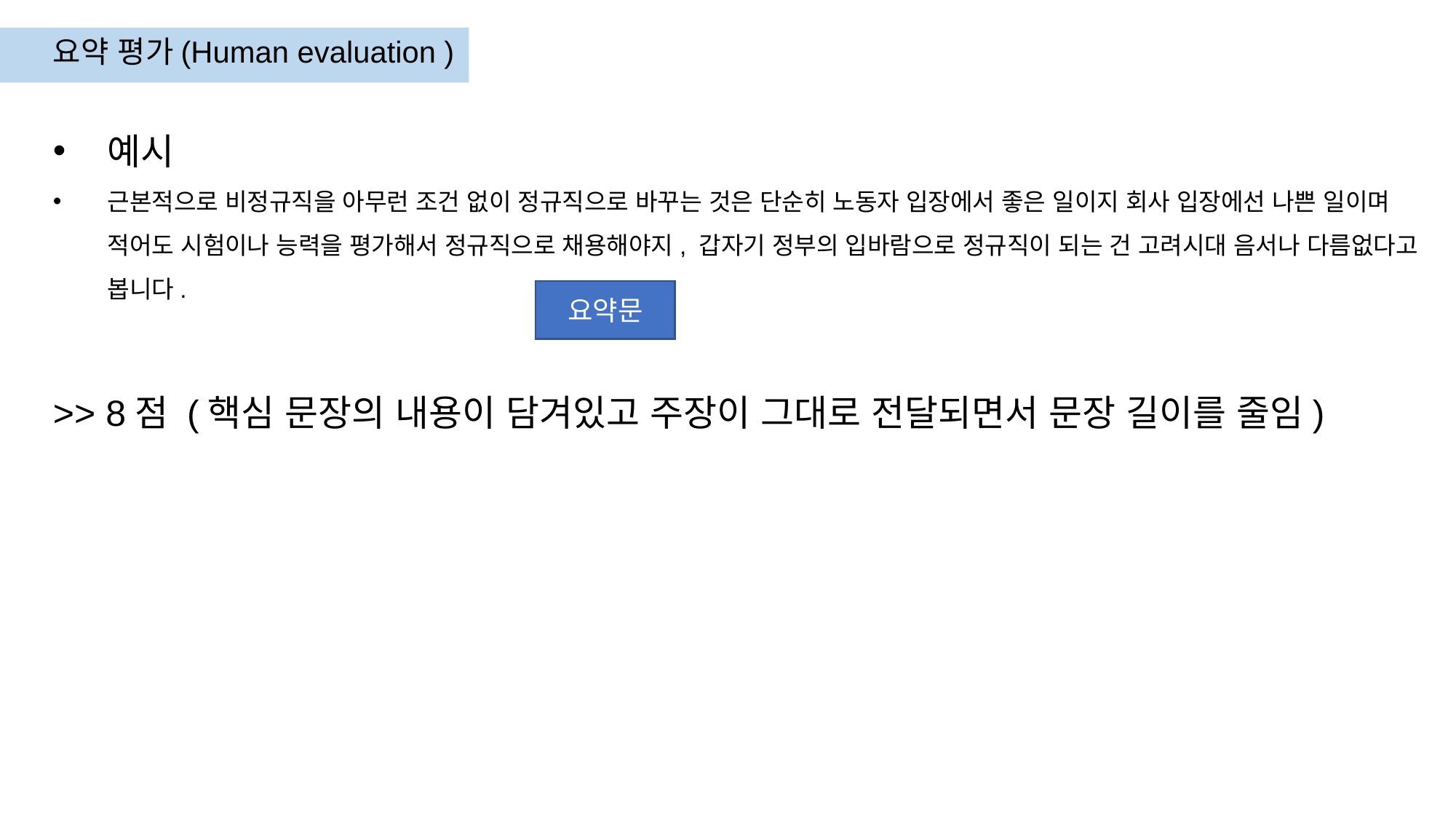

요약 평가(Human evaluation )
예시
근본적으로 비정규직을 아무런 조건 없이 정규직으로 바꾸는 것은 단순히 노동자 입장에서 좋은 일이지 회사 입장에선 나쁜 일이며 적어도 시험이나 능력을 평가해서 정규직으로 채용해야지, 갑자기 정부의 입바람으로 정규직이 되는 건 고려시대 음서나 다름없다고 봅니다.

>> 8점 (핵심 문장의 내용이 담겨있고 주장이 그대로 전달되면서 문장 길이를 줄임)

요약문